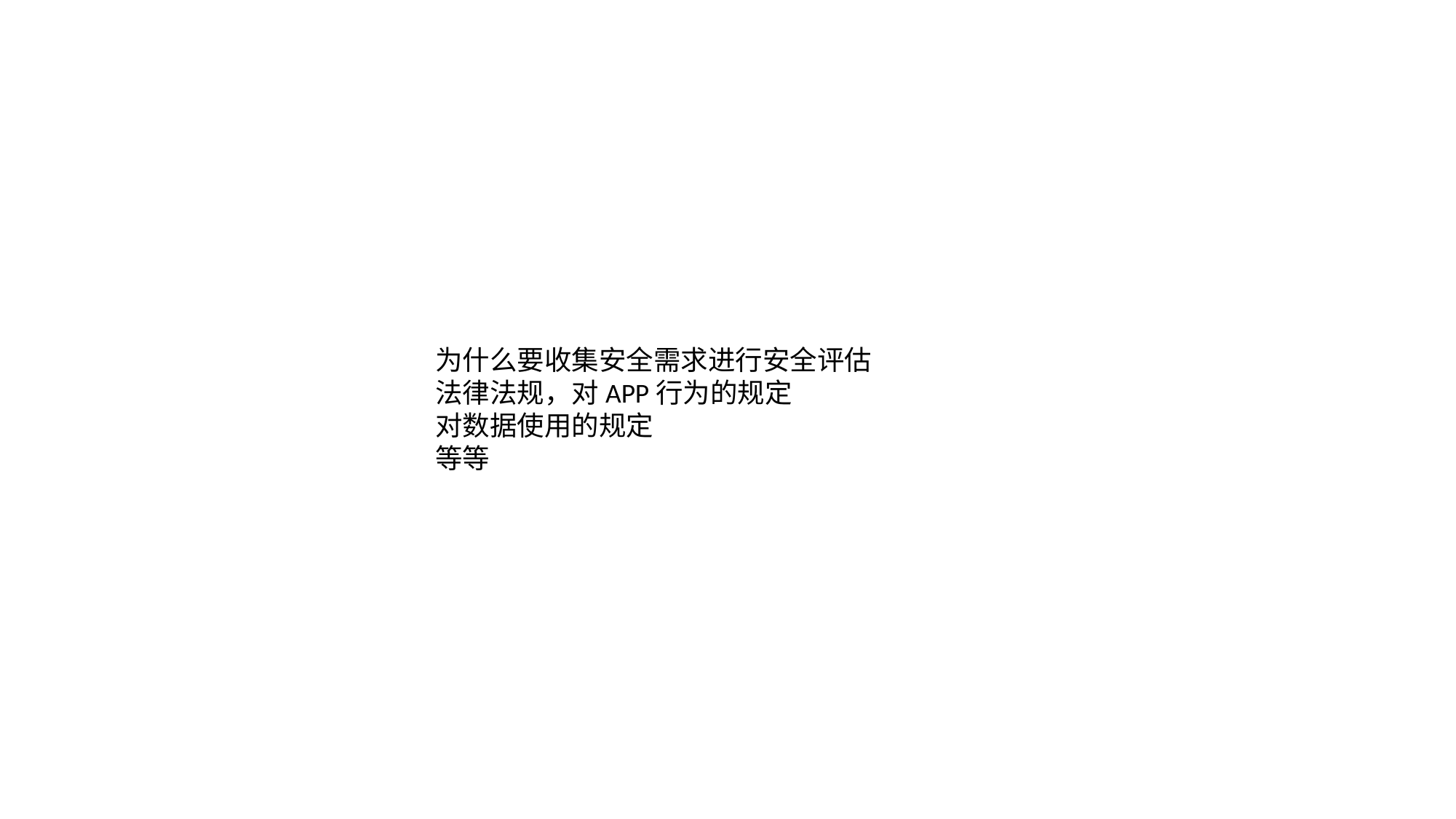

#
为什么要收集安全需求进行安全评估法律法规，对APP行为的规定对数据使用的规定等等